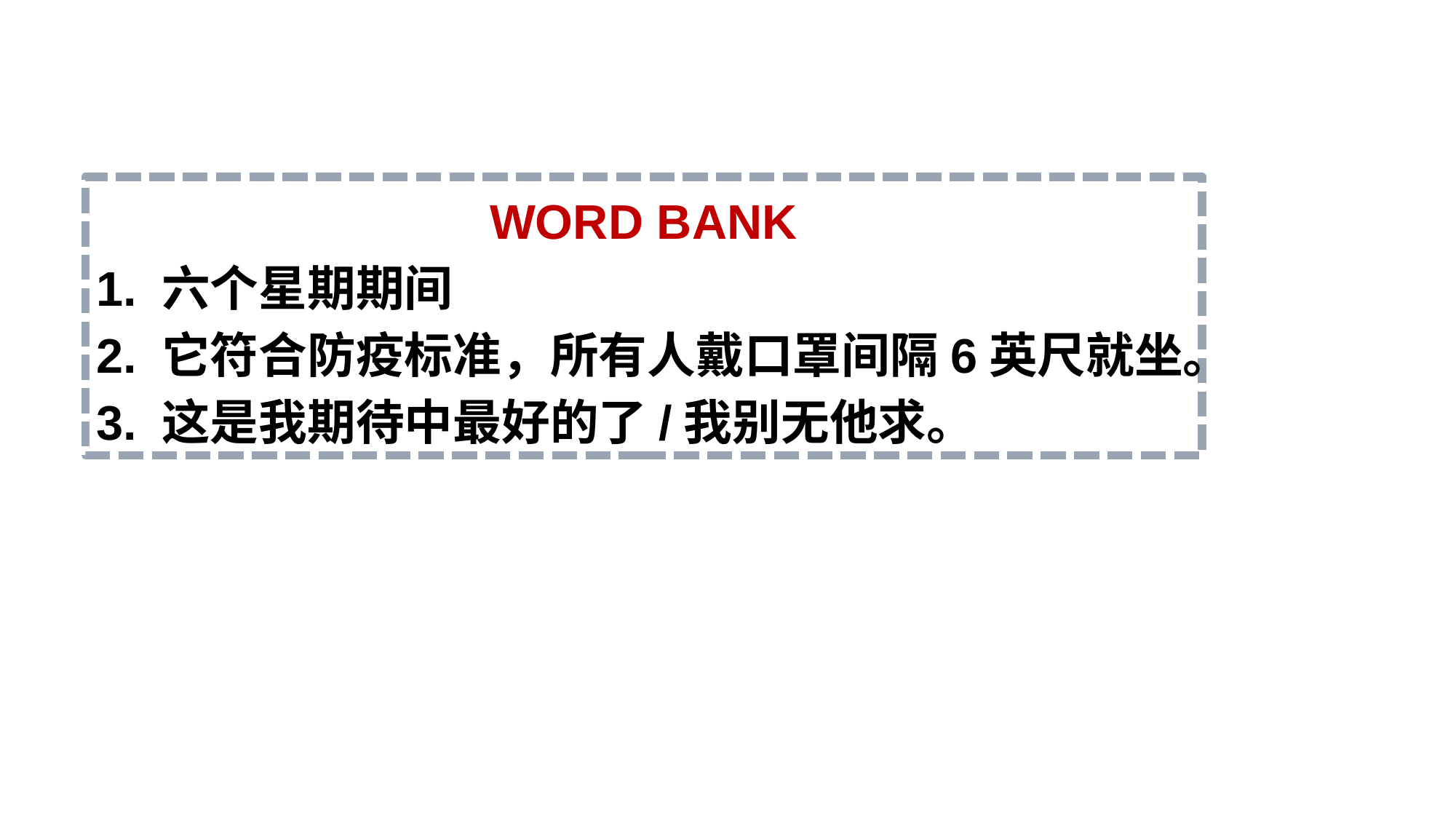

WORD BANK
1. 六个星期期间
2. 它符合防疫标准，所有人戴口罩间隔6英尺就坐。
3. 这是我期待中最好的了/我别无他求。